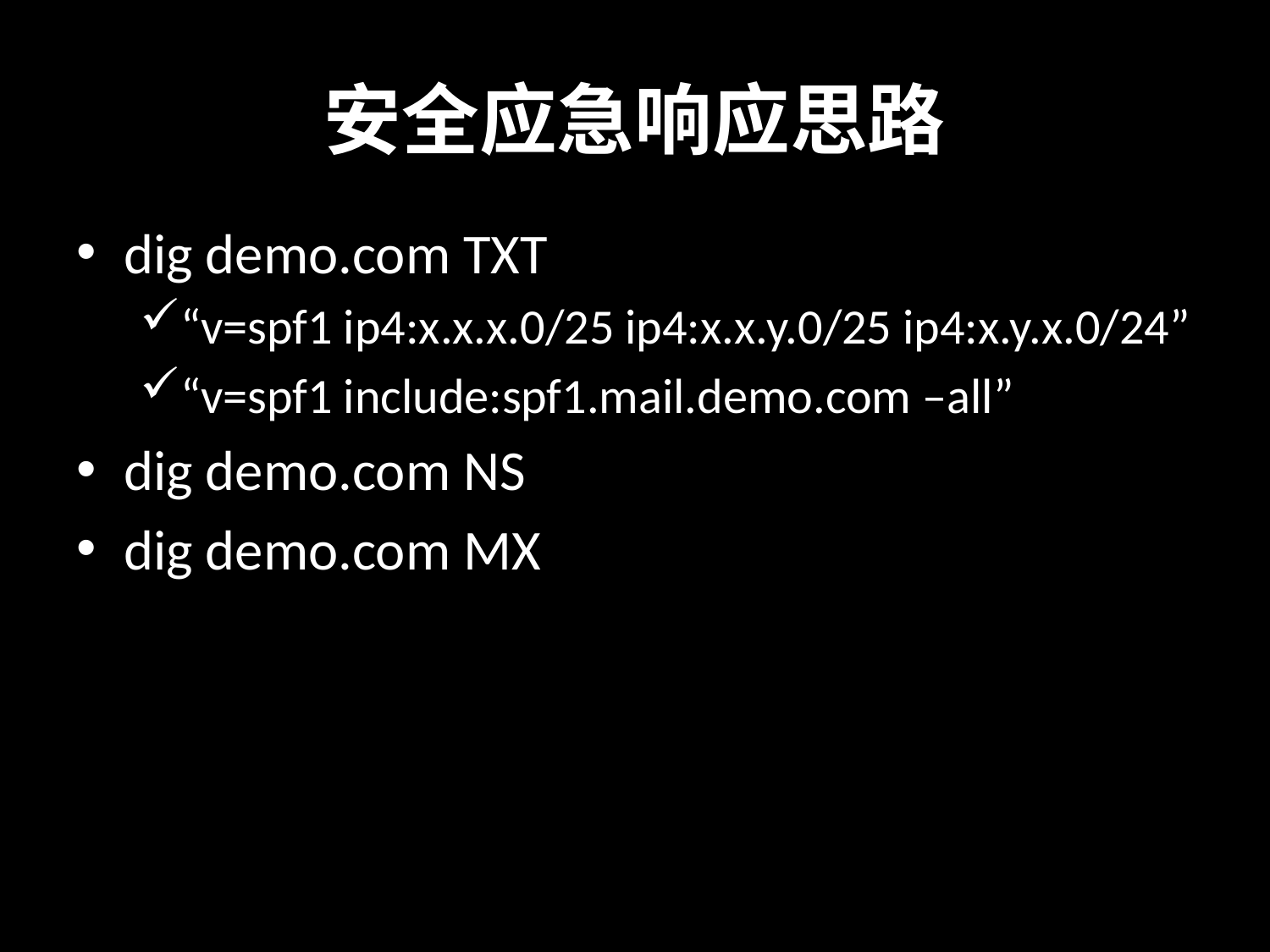

# 安全应急响应思路
dig demo.com TXT
“v=spf1 ip4:x.x.x.0/25 ip4:x.x.y.0/25 ip4:x.y.x.0/24”
“v=spf1 include:spf1.mail.demo.com –all”
dig demo.com NS
dig demo.com MX